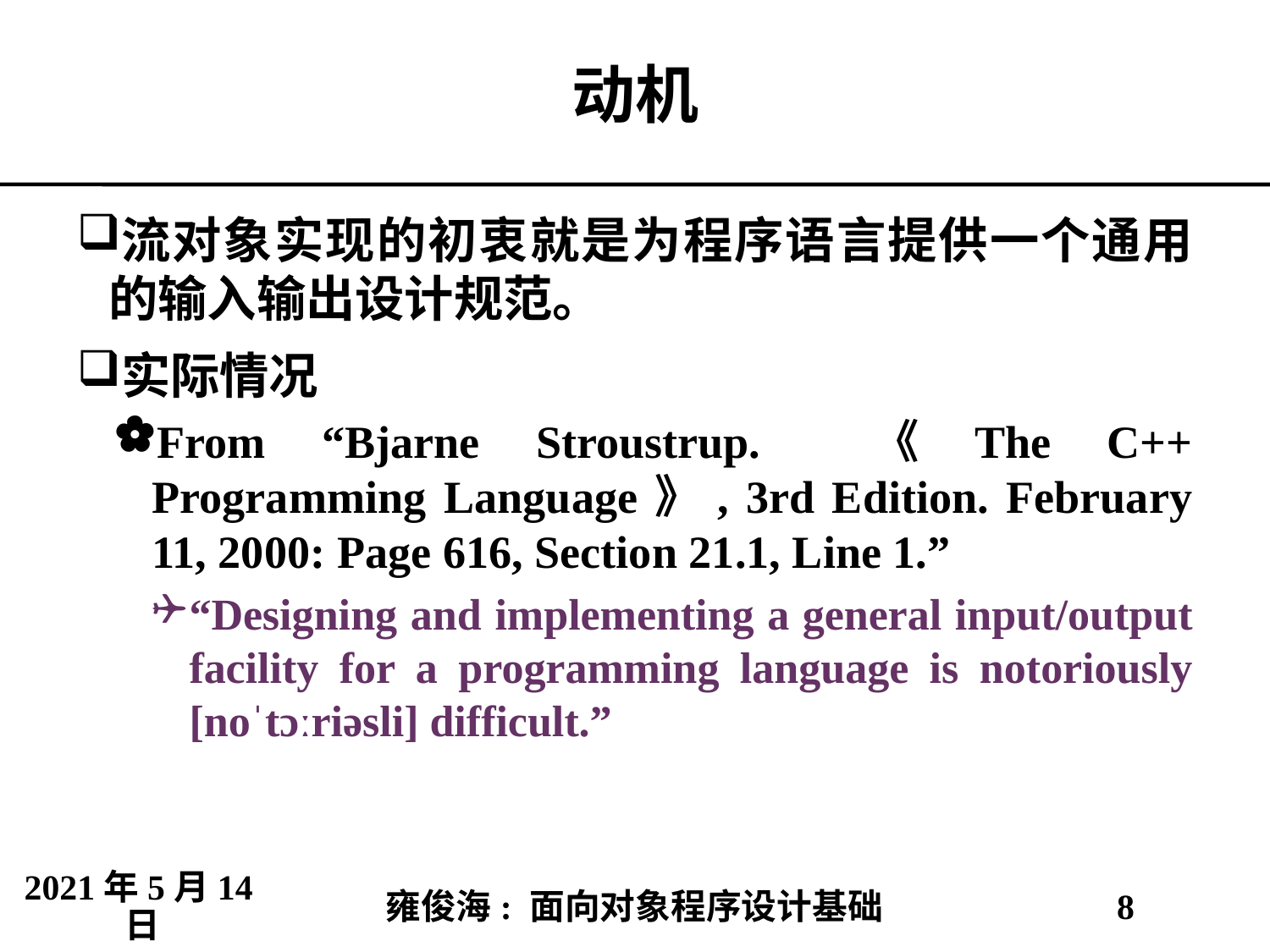

# 动机

流对象实现的初衷就是为程序语言提供一个通用的输入输出设计规范。
实际情况
From “Bjarne Stroustrup. 《The C++ Programming Language》, 3rd Edition. February 11, 2000: Page 616, Section 21.1, Line 1.”
“Designing and implementing a general input/output facility for a programming language is notoriously [noˈtɔːriəsli] difficult.”
2021年5月14日
雍俊海: 面向对象程序设计基础
8